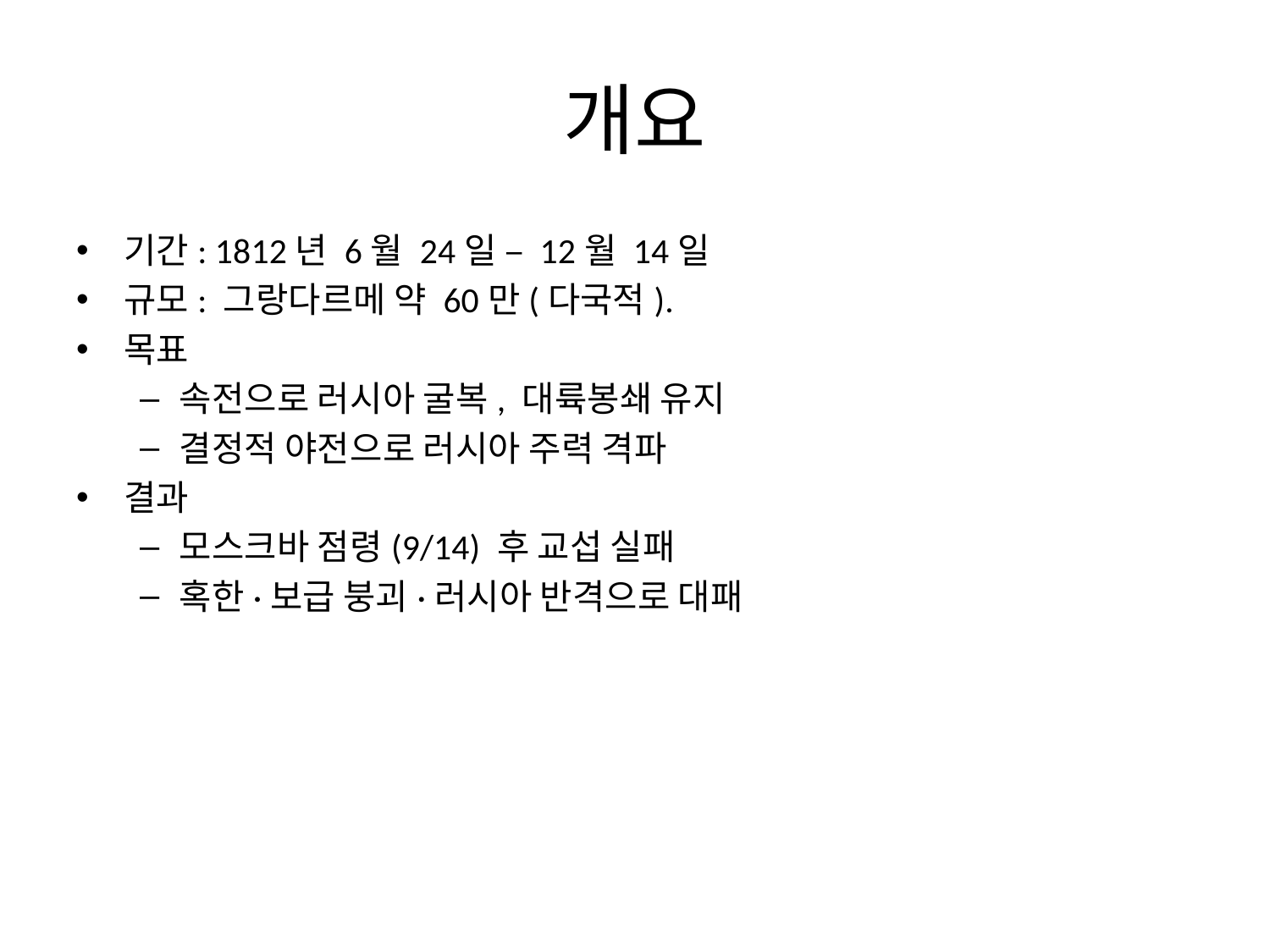

# 개요
기간: 1812년 6월 24일 – 12월 14일
규모: 그랑다르메 약 60만(다국적).
목표
속전으로 러시아 굴복, 대륙봉쇄 유지
결정적 야전으로 러시아 주력 격파
결과
모스크바 점령(9/14) 후 교섭 실패
혹한·보급 붕괴·러시아 반격으로 대패